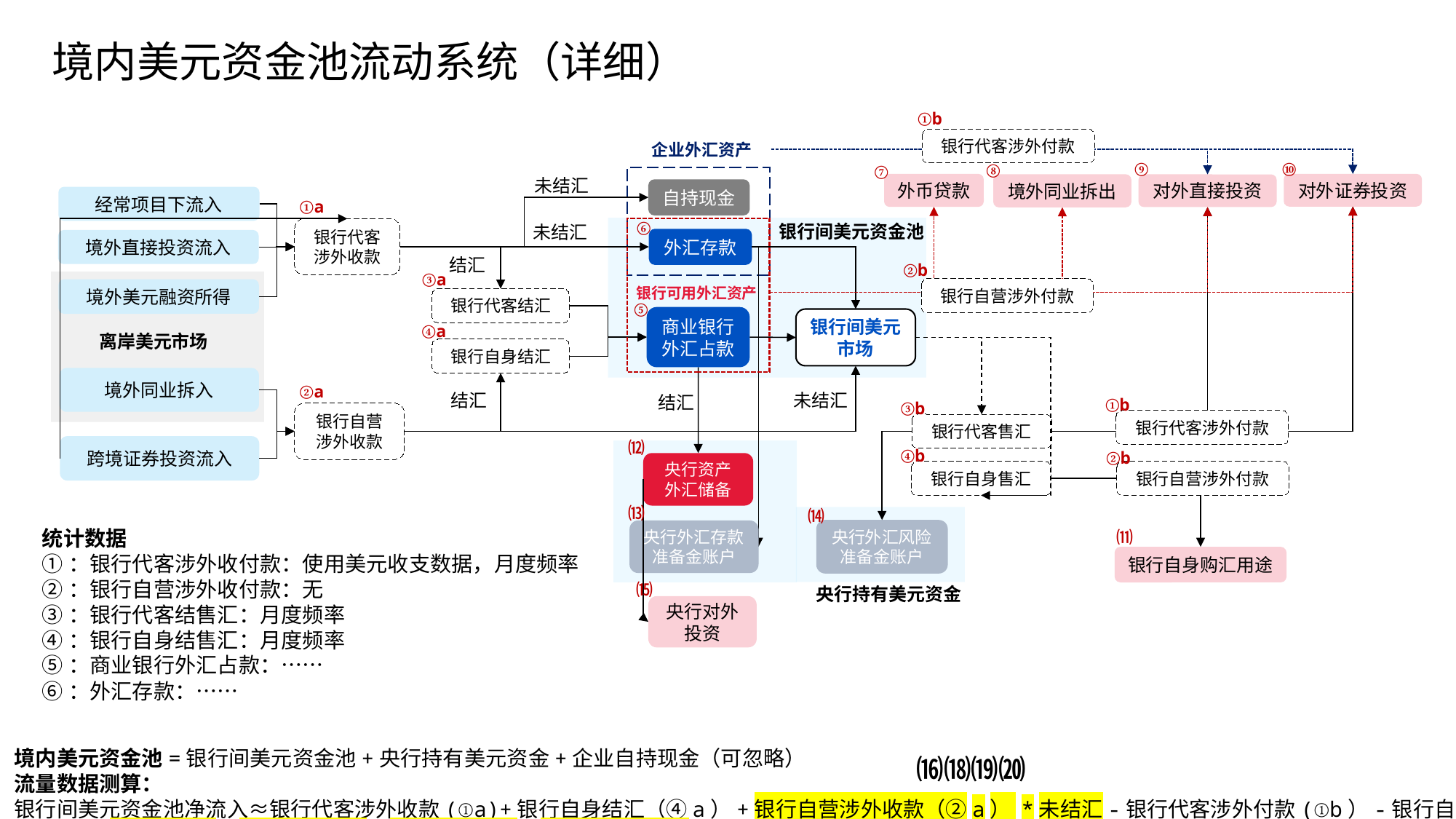

# 境内美元资金池流动系统（详细）
①b
银行代客涉外付款
企业外汇资产
⑩
⑨
⑧
⑦

未结汇
对外证券投资
外币贷款
境外同业拆出
对外直接投资
自持现金
经常项目下流入
①a
⑥
银行间美元资金池
未结汇

银行代客涉外收款
外汇存款
境外直接投资流入
结汇
②b
③a

银行可用外汇资产
银行自营涉外付款
境外美元融资所得
银行代客结汇
⑤
商业银行外汇占款
银行间美元市场
④a
离岸美元市场
银行自身结汇
境外同业拆入
②a
未结汇
结汇
结汇
①b
③b
银行自营涉外收款
银行代客涉外付款
银行代客售汇
⑿
跨境证券投资流入
④b

②b
央行资产外汇储备
银行自营涉外付款
银行自身售汇
⒀
⒁
统计数据
①：银行代客涉外收付款：使用美元收支数据，月度频率
②：银行自营涉外收付款：无
③：银行代客结售汇：月度频率
④：银行自身结售汇：月度频率
⑤：商业银行外汇占款：……
⑥：外汇存款：……
央行外汇风险准备金账户
央行外汇存款准备金账户
⑾
银行自身购汇用途
⒂
央行持有美元资金
央行对外投资
境内美元资金池=银行间美元资金池+央行持有美元资金+企业自持现金（可忽略）
流量数据测算：
银行间美元资金池净流入≈银行代客涉外收款(①a)+银行自身结汇（④a）+银行自营涉外收款（②a） *未结汇-银行代客涉外付款(①b）-银行自营售汇(④b） -（外币贷款+境外同业拆出+对外直接投资+对外证券投资）-央行外汇存款准备金新增+央行外汇存款准备金和风险准备金账户新增
存量数据测算：
银行间美元资金池=外汇存款+商业银行外汇占款（广义）
⒃⒅⒆⒇